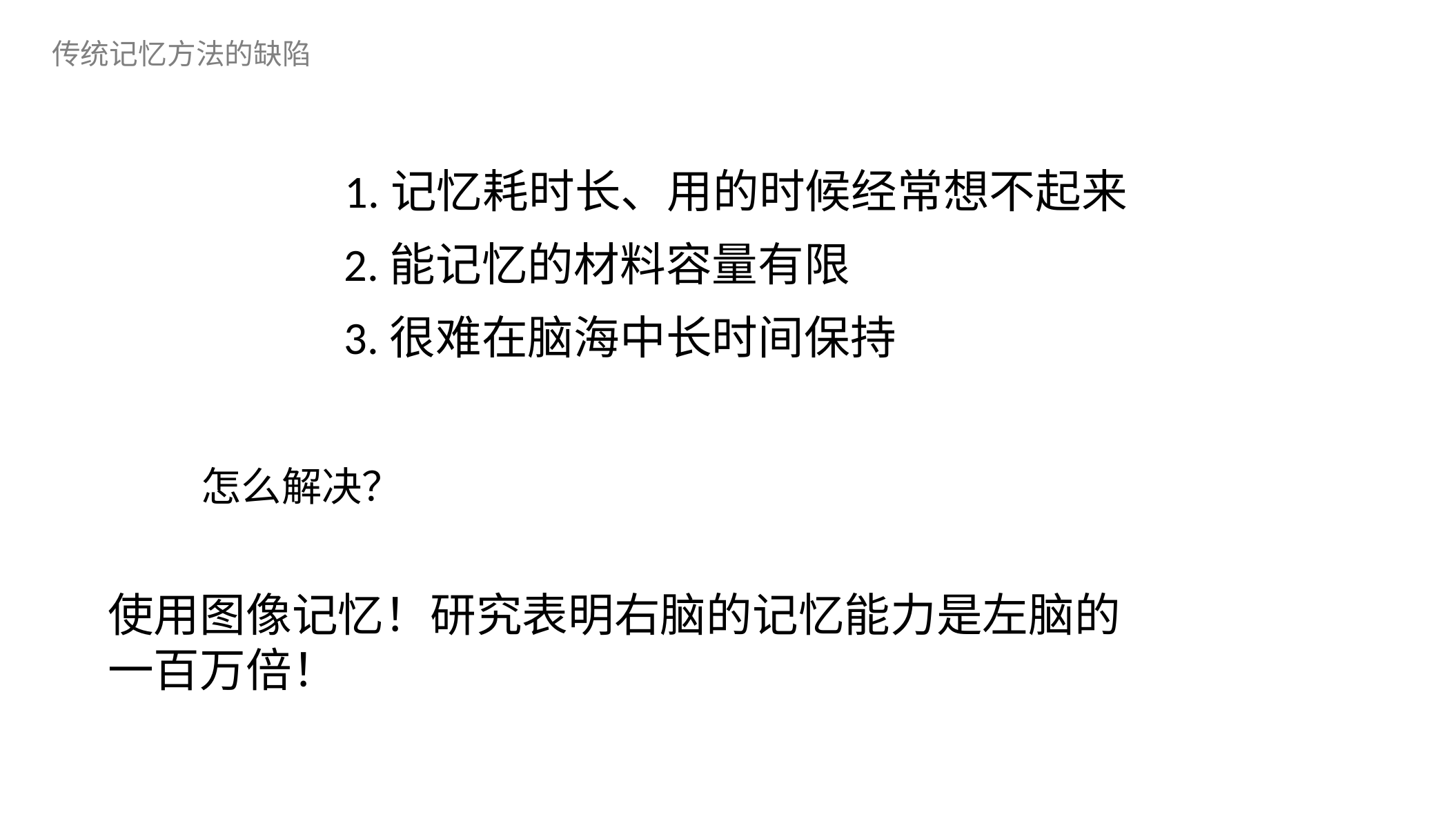

传统记忆方法的缺陷
1.记忆耗时长、用的时候经常想不起来
2.能记忆的材料容量有限
3.很难在脑海中长时间保持
怎么解决？
使用图像记忆！研究表明右脑的记忆能力是左脑的
一百万倍！